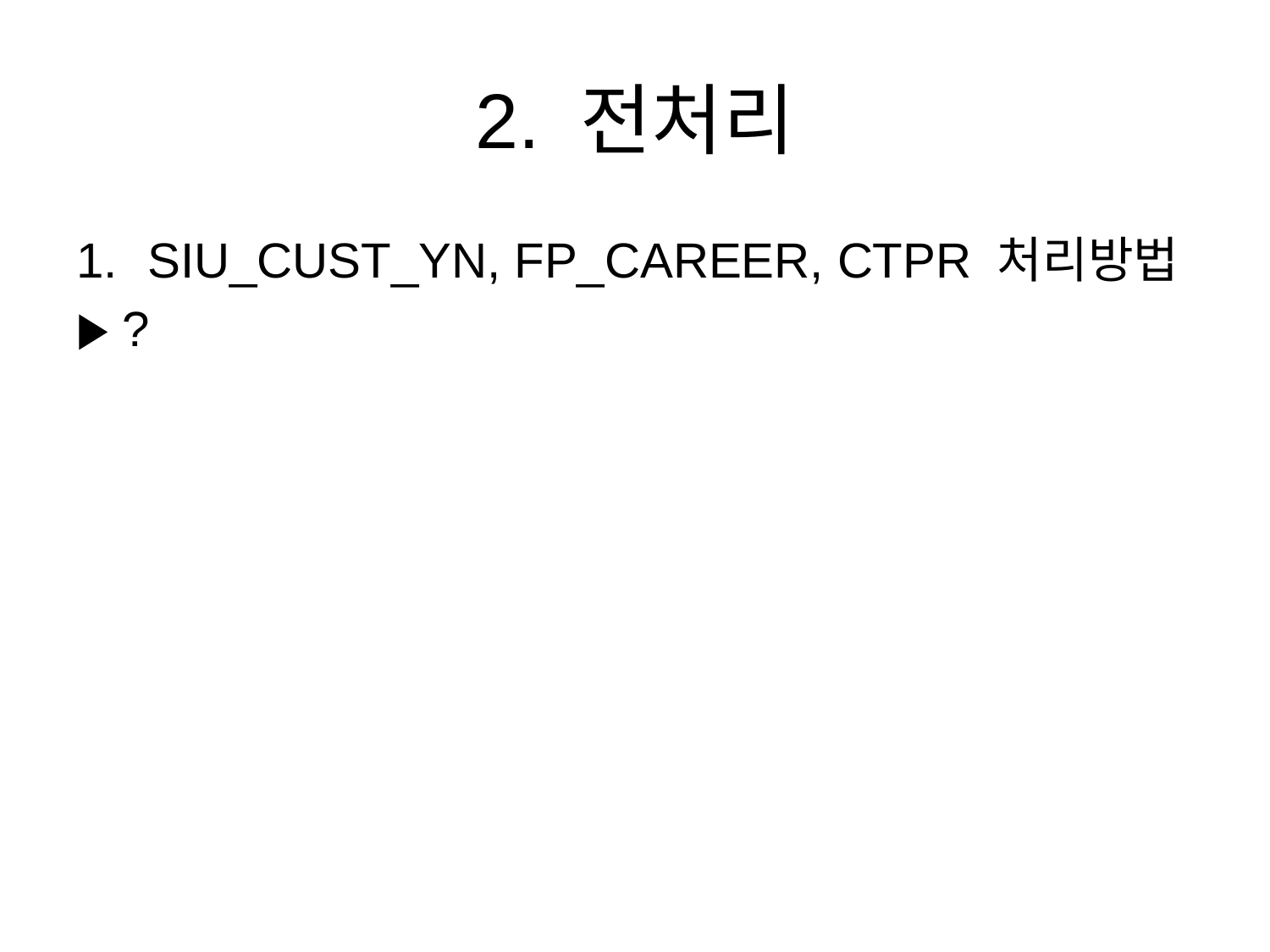

# 2. 전처리
SIU_CUST_YN, FP_CAREER, CTPR 처리방법
▶ ?